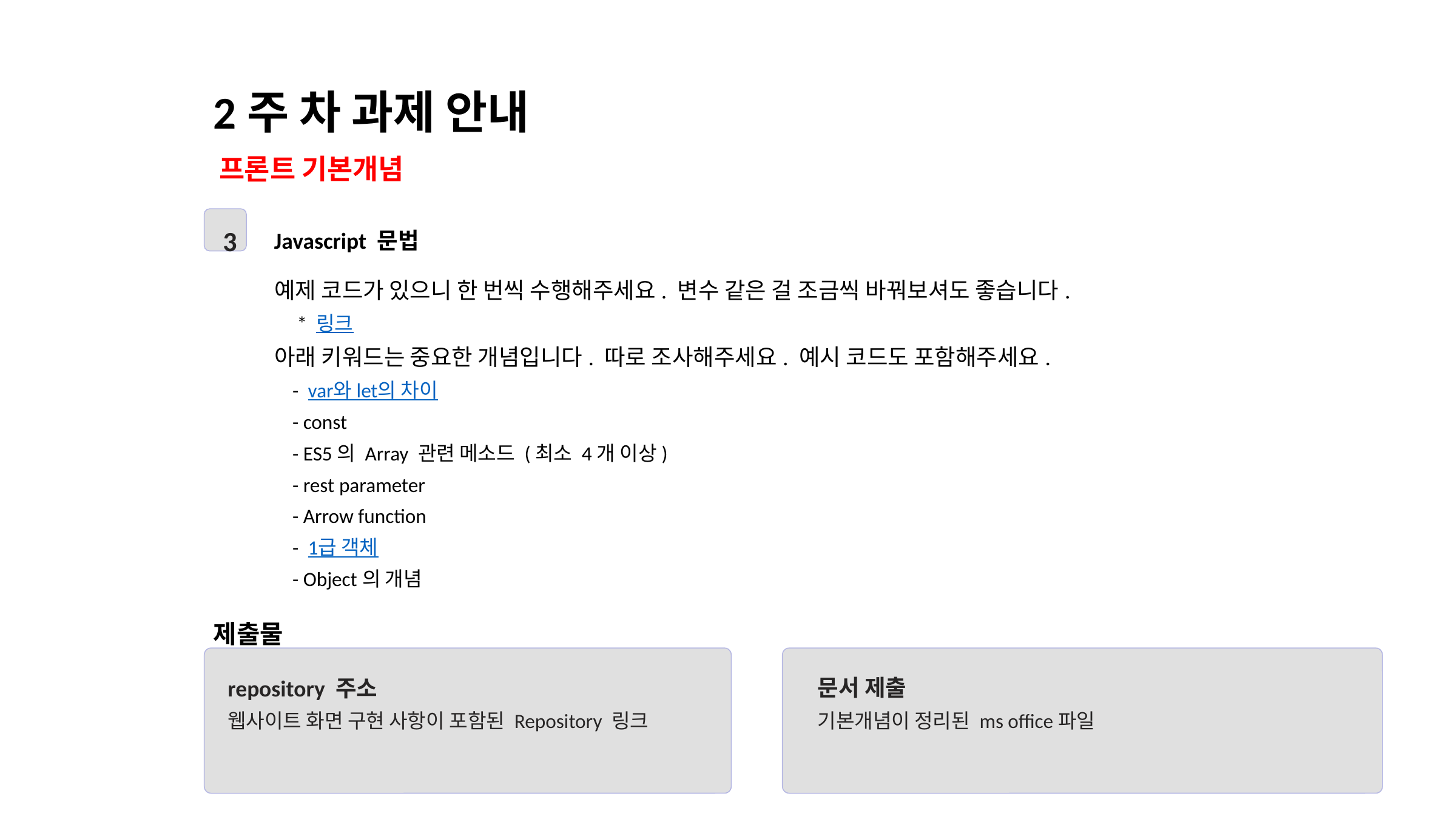

2주 차 과제 안내
프론트 기본개념

3
Javascript 문법
예제 코드가 있으니 한 번씩 수행해주세요. 변수 같은 걸 조금씩 바꿔보셔도 좋습니다.
     * 링크
아래 키워드는 중요한 개념입니다. 따로 조사해주세요. 예시 코드도 포함해주세요.
    - var와 let의 차이
    - const
    - ES5의 Array 관련 메소드 (최소 4개 이상)
    - rest parameter
    - Arrow function
    - 1급 객체
    - Object의 개념
제출물

repository 주소
웹사이트 화면 구현 사항이 포함된 Repository 링크

문서 제출
기본개념이 정리된 ms office파일